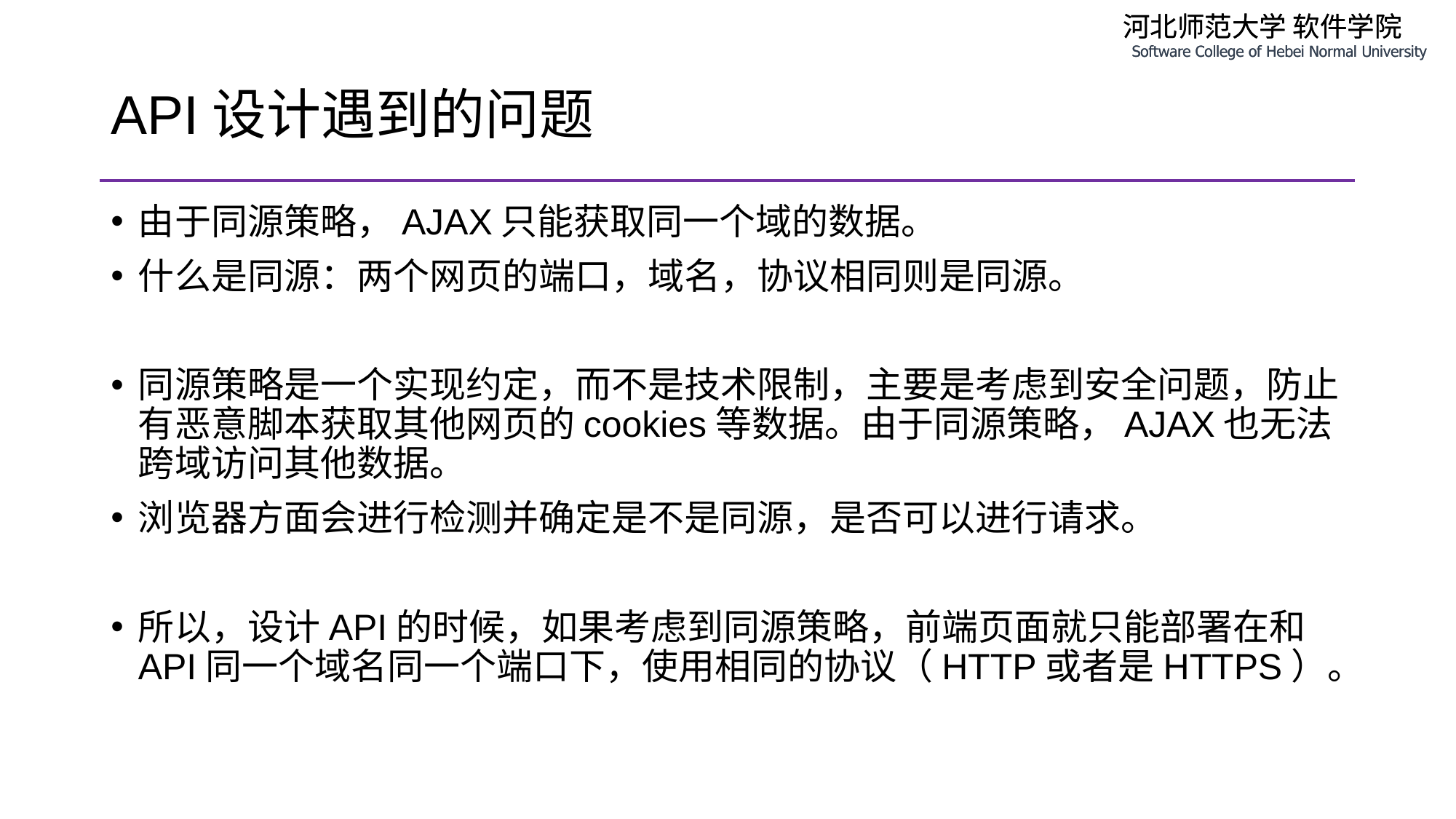

# API设计遇到的问题
由于同源策略，AJAX只能获取同一个域的数据。
什么是同源：两个网页的端口，域名，协议相同则是同源。

同源策略是一个实现约定，而不是技术限制，主要是考虑到安全问题，防止有恶意脚本获取其他网页的cookies等数据。由于同源策略，AJAX也无法跨域访问其他数据。
浏览器方面会进行检测并确定是不是同源，是否可以进行请求。

所以，设计API的时候，如果考虑到同源策略，前端页面就只能部署在和API同一个域名同一个端口下，使用相同的协议（HTTP或者是HTTPS）。